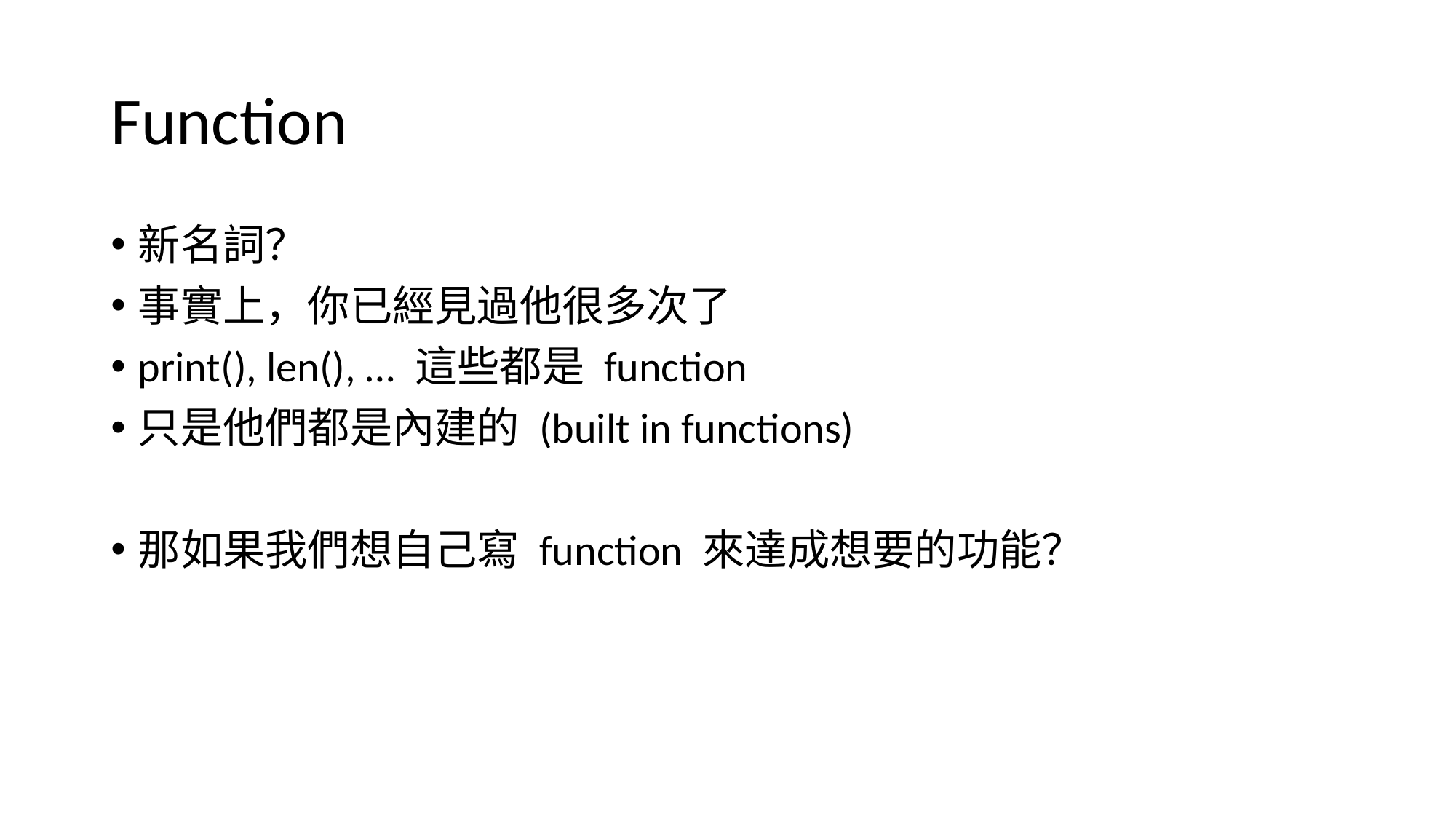

# Function
新名詞？
事實上，你已經見過他很多次了
print(), len(), … 這些都是 function
只是他們都是內建的 (built in functions)

那如果我們想自己寫 function 來達成想要的功能？